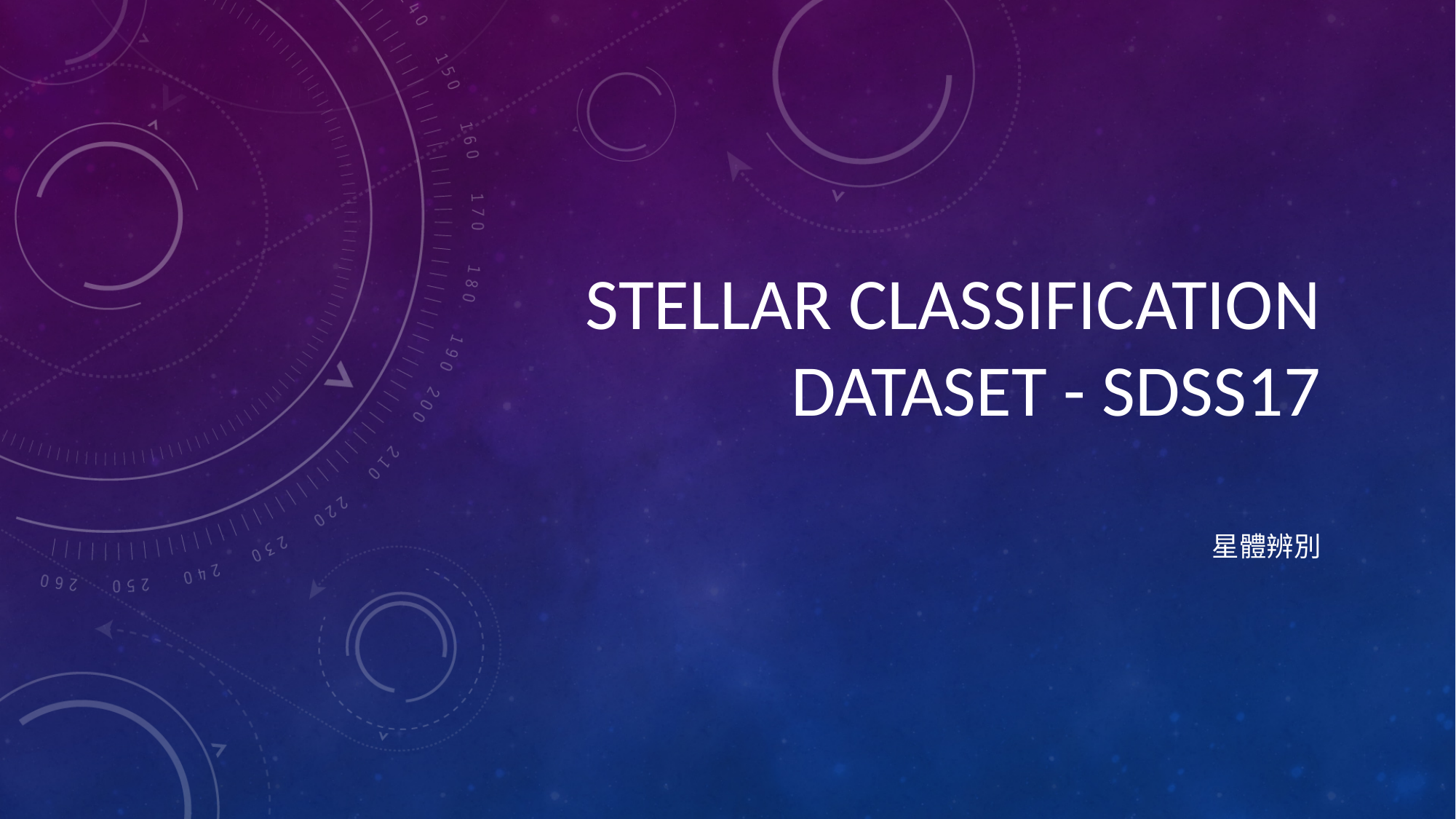

# Stellar Classification Dataset - SDSS17
星體辨別